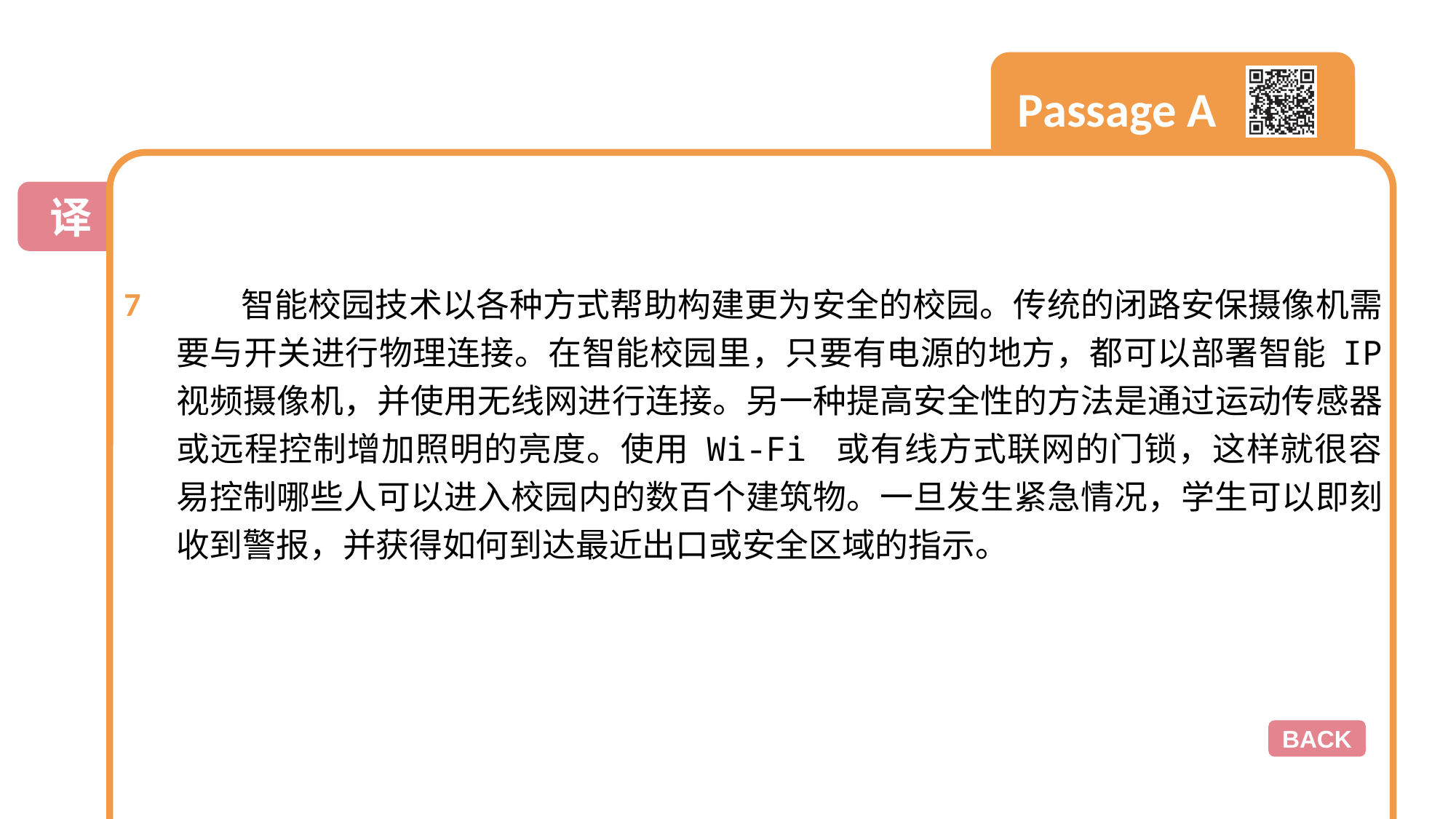

智能校园技术以各种方式帮助构建更为安全的校园。传统的闭路安保摄像机需要与开关进行物理连接。在智能校园里，只要有电源的地方，都可以部署智能 IP 视频摄像机，并使用无线网进行连接。另一种提高安全性的方法是通过运动传感器或远程控制增加照明的亮度。使用 Wi-Fi 或有线方式联网的门锁，这样就很容易控制哪些人可以进入校园内的数百个建筑物。一旦发生紧急情况，学生可以即刻收到警报，并获得如何到达最近出口或安全区域的指示。

7

BACK